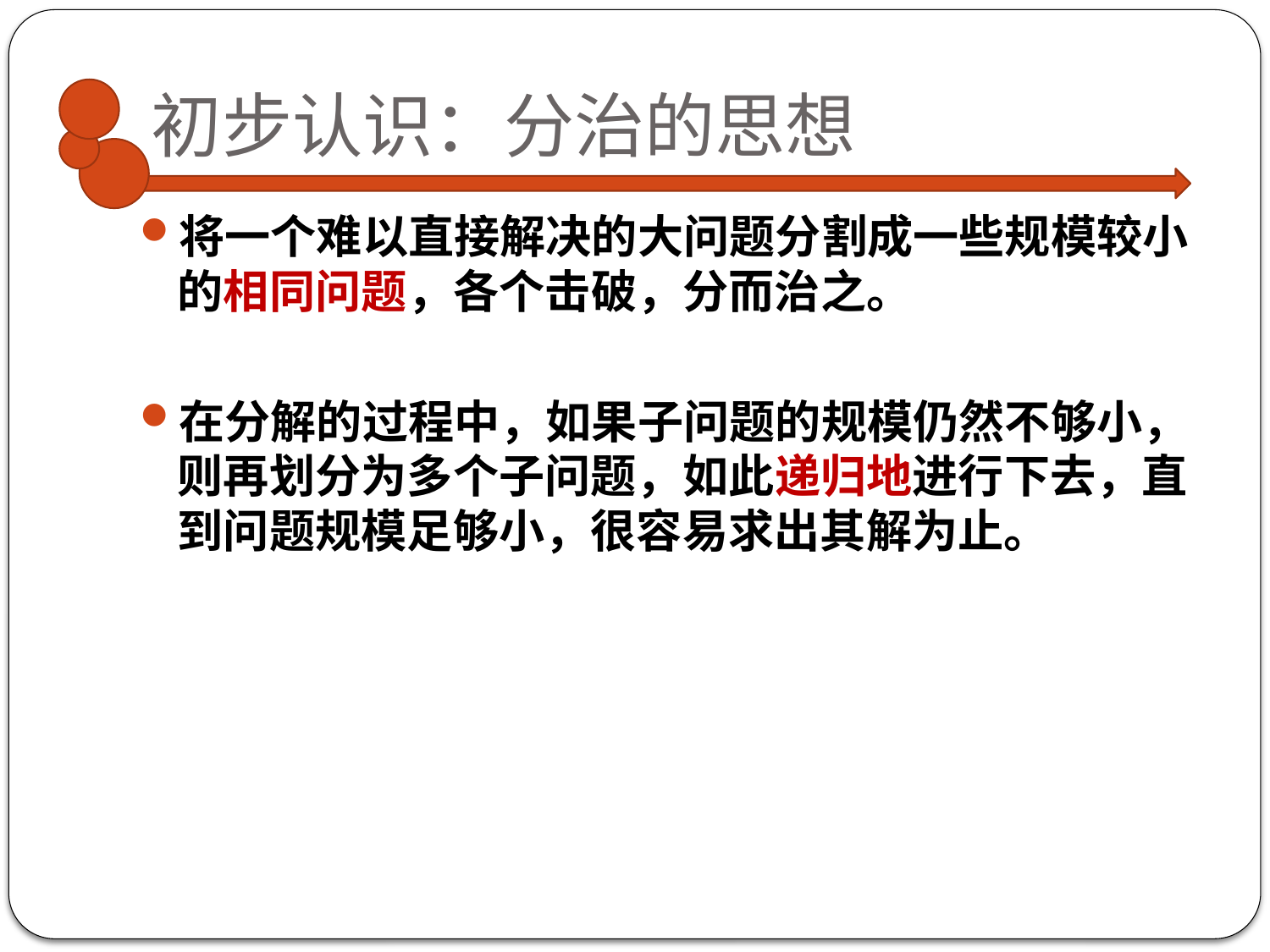

# 初步认识：分治的思想
将一个难以直接解决的大问题分割成一些规模较小的相同问题，各个击破，分而治之。

在分解的过程中，如果子问题的规模仍然不够小，则再划分为多个子问题，如此递归地进行下去，直到问题规模足够小，很容易求出其解为止。
5